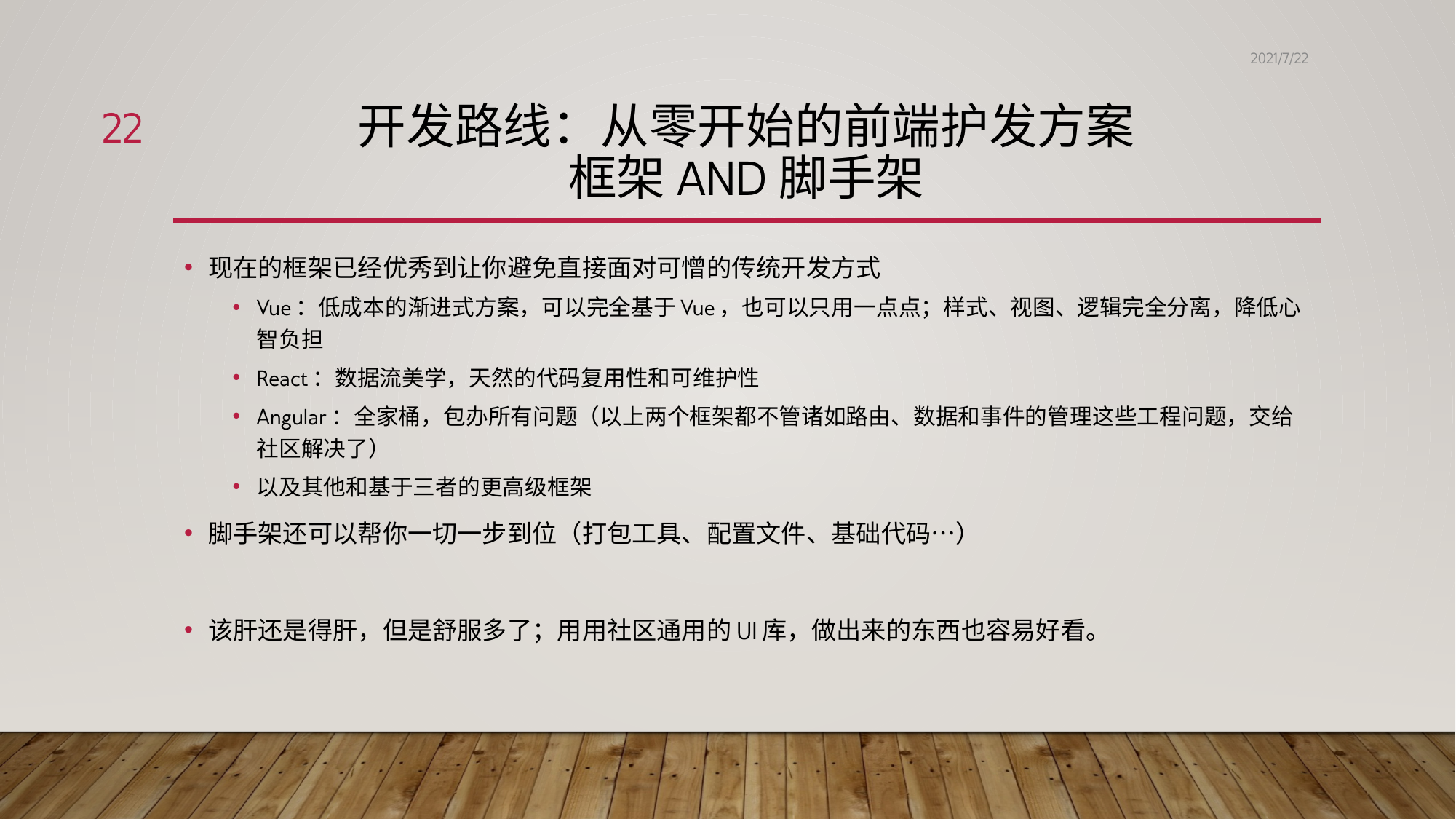

2021/7/22
22
# 开发路线：从零开始的前端护发方案 框架AND脚手架
现在的框架已经优秀到让你避免直接面对可憎的传统开发方式
Vue：低成本的渐进式方案，可以完全基于Vue，也可以只用一点点；样式、视图、逻辑完全分离，降低心智负担
React：数据流美学，天然的代码复用性和可维护性
Angular：全家桶，包办所有问题（以上两个框架都不管诸如路由、数据和事件的管理这些工程问题，交给社区解决了）
以及其他和基于三者的更高级框架
脚手架还可以帮你一切一步到位（打包工具、配置文件、基础代码…）

该肝还是得肝，但是舒服多了；用用社区通用的UI库，做出来的东西也容易好看。